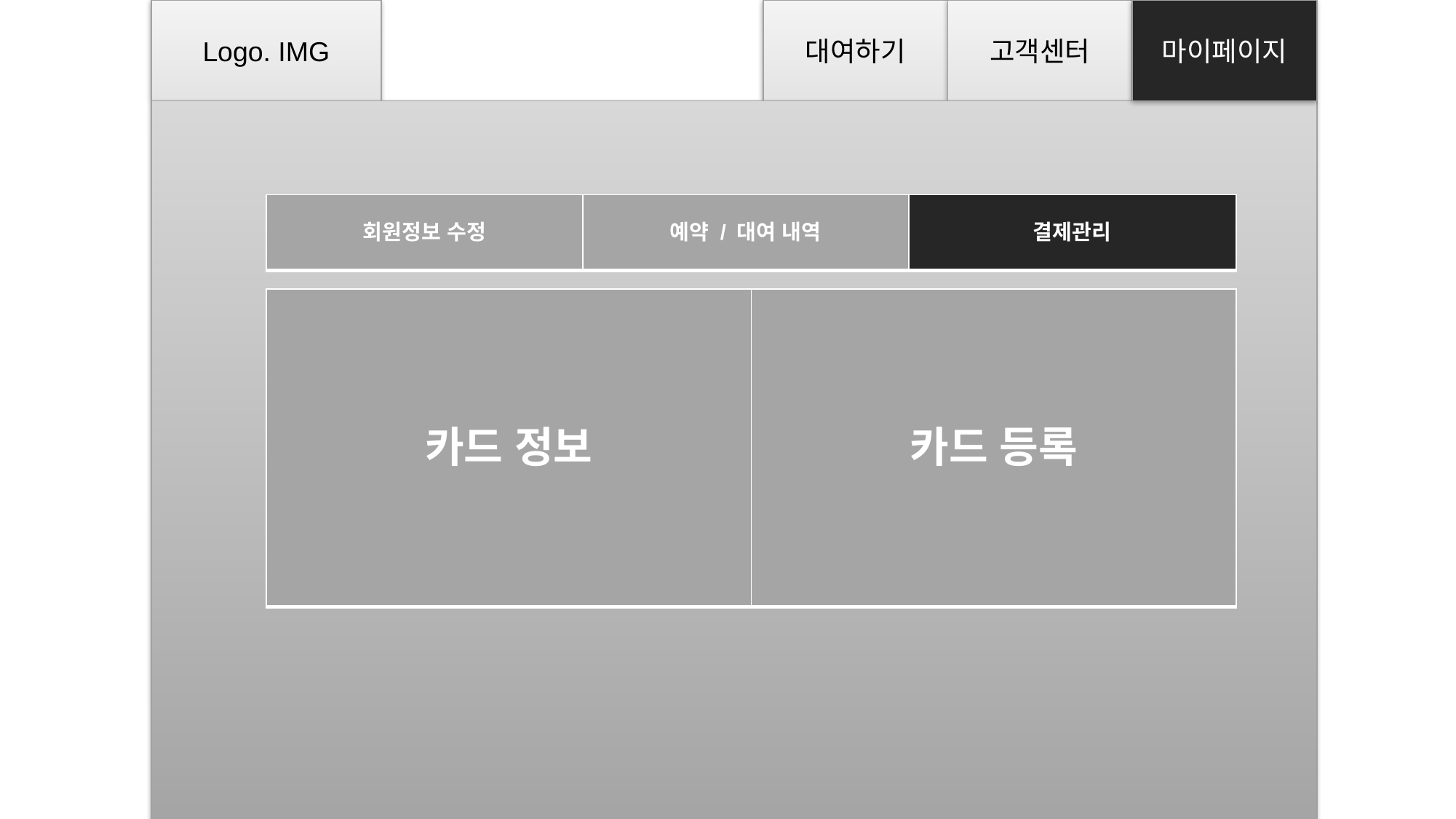

대여하기
마이페이지
Logo. IMG
고객센터

| 회원정보 수정 | 예약 / 대여 내역 | 결제관리 |
| --- | --- | --- |
| 카드 정보 | 카드 등록 |
| --- | --- |